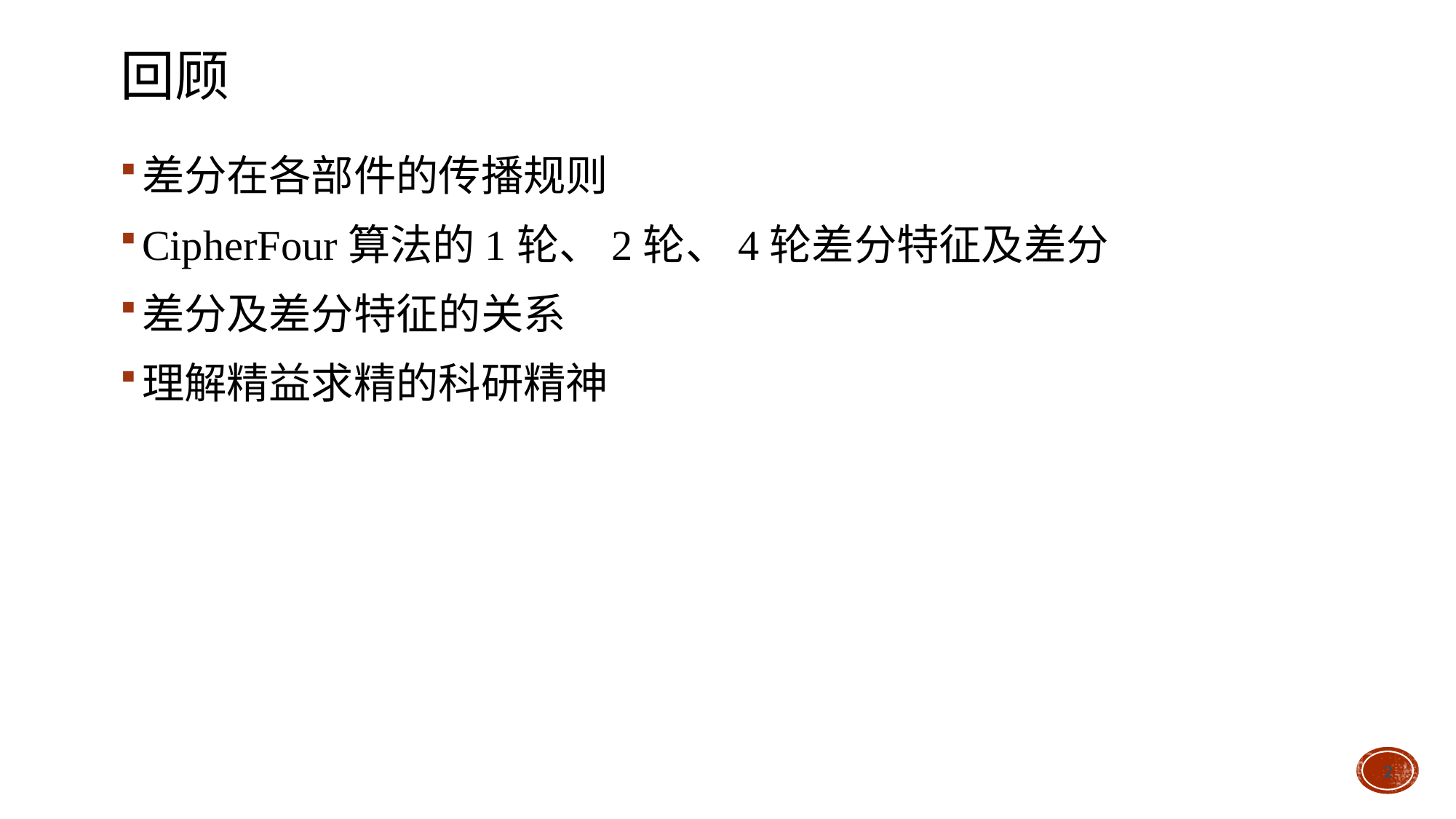

# 回顾
差分在各部件的传播规则
CipherFour算法的1轮、2轮、4轮差分特征及差分
差分及差分特征的关系
理解精益求精的科研精神
2